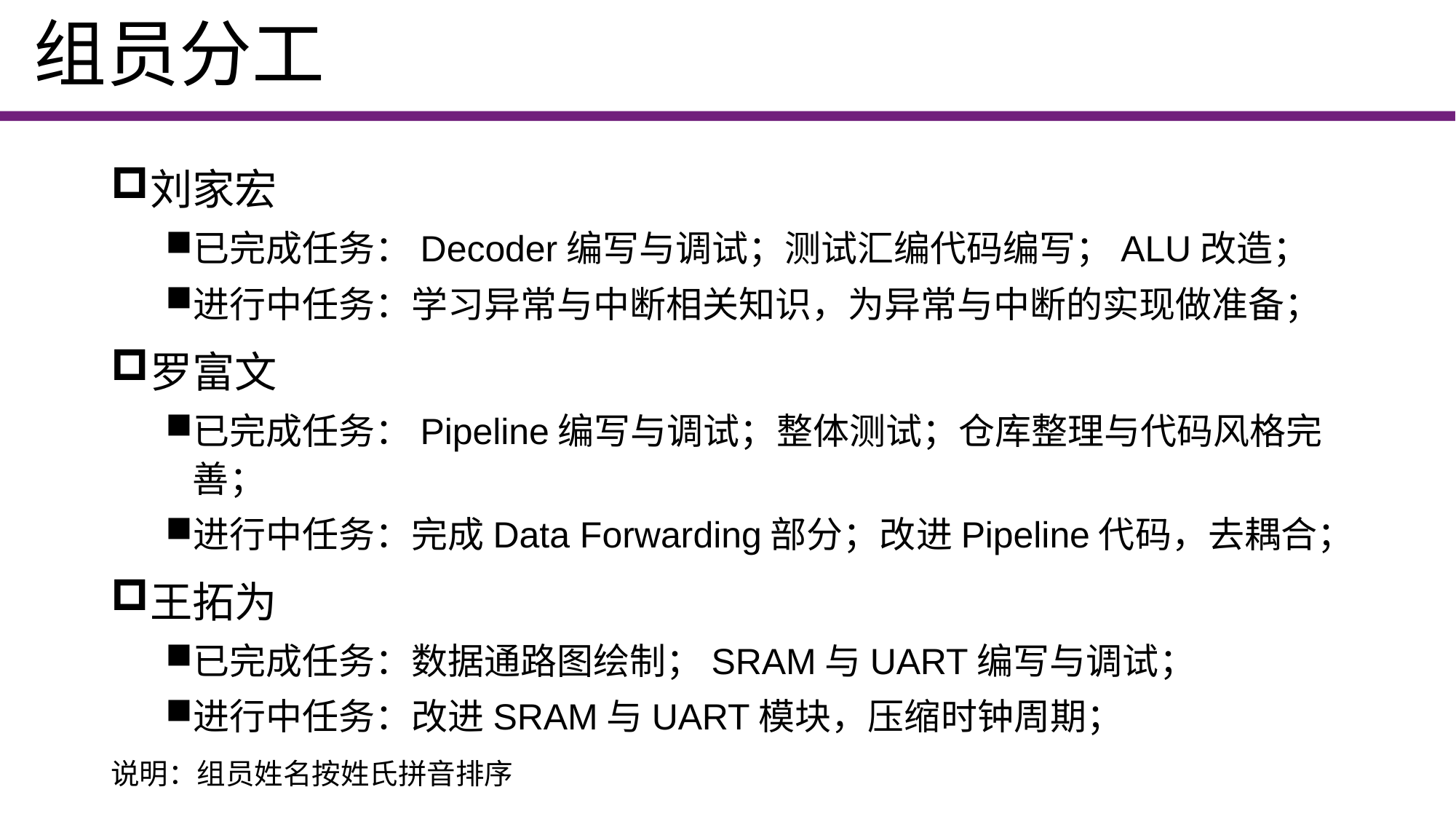

# 组员分工

刘家宏
已完成任务：Decoder编写与调试；测试汇编代码编写；ALU改造；
进行中任务：学习异常与中断相关知识，为异常与中断的实现做准备；
罗富文
已完成任务：Pipeline编写与调试；整体测试；仓库整理与代码风格完善；
进行中任务：完成Data Forwarding部分；改进Pipeline代码，去耦合；
王拓为
已完成任务：数据通路图绘制；SRAM与UART编写与调试；
进行中任务：改进SRAM与UART模块，压缩时钟周期；
说明：组员姓名按姓氏拼音排序